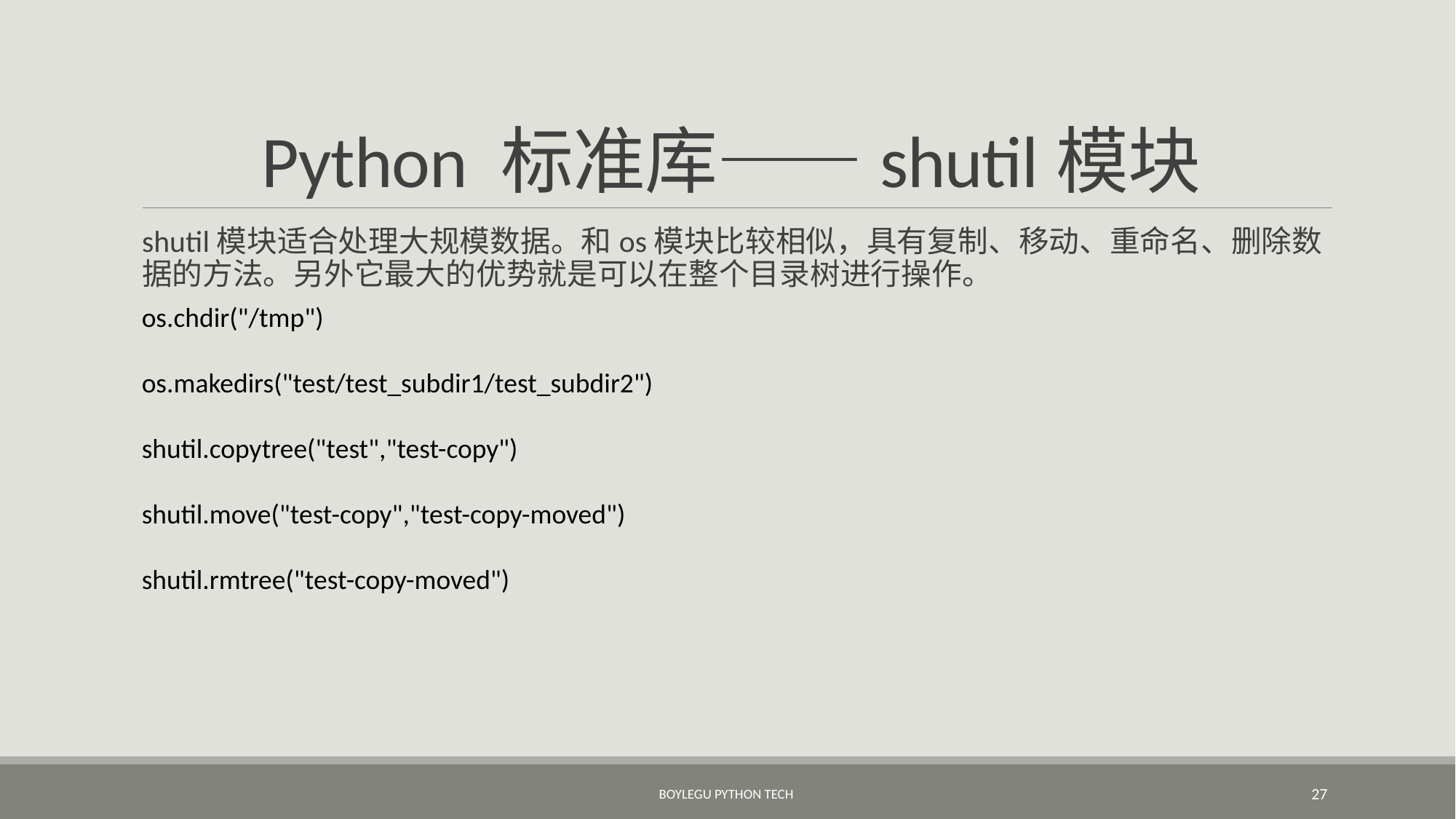

# Python 标准库——shutil模块
shutil模块适合处理大规模数据。和os模块比较相似，具有复制、移动、重命名、删除数据的方法。另外它最大的优势就是可以在整个目录树进行操作。
os.chdir("/tmp")

os.makedirs("test/test_subdir1/test_subdir2")

shutil.copytree("test","test-copy")

shutil.move("test-copy","test-copy-moved")

shutil.rmtree("test-copy-moved")

BoyleGu Python Tech
27